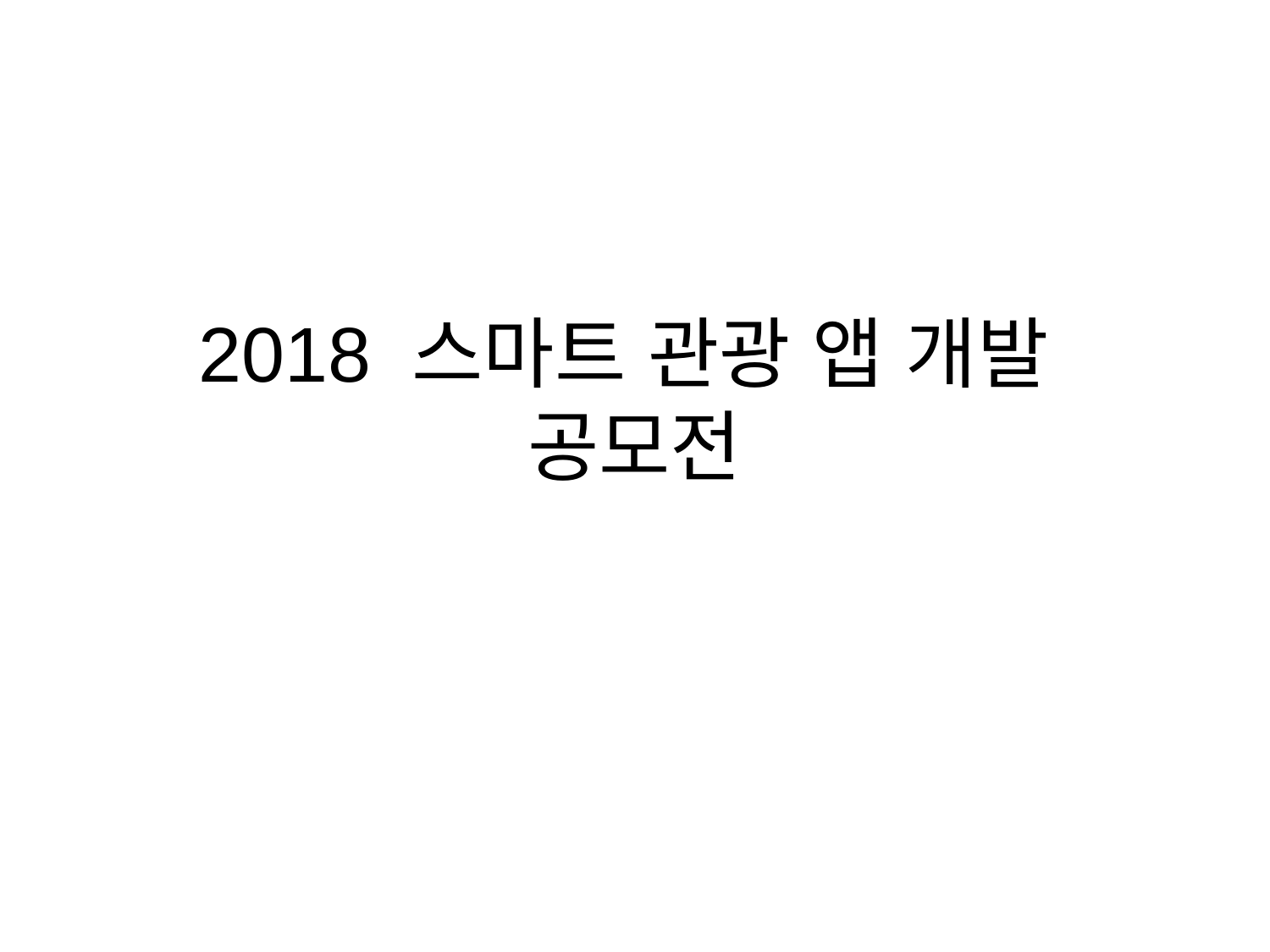

# 2018 스마트 관광 앱 개발 공모전